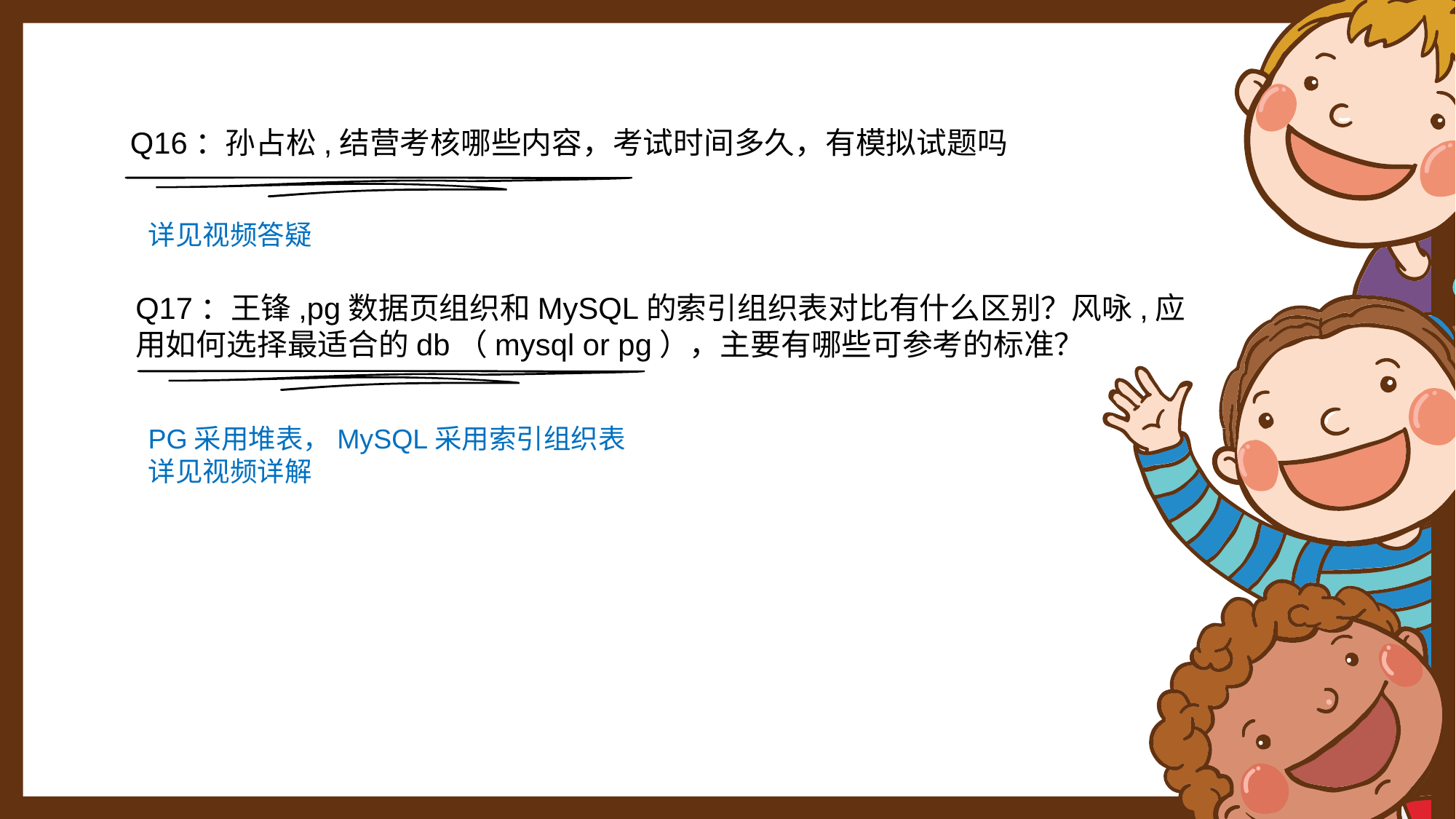

Q16：孙占松,结营考核哪些内容，考试时间多久，有模拟试题吗

详见视频答疑
Q17：王锋,pg数据页组织和MySQL的索引组织表对比有什么区别？风咏,应用如何选择最适合的db（mysql or pg），主要有哪些可参考的标准？

PG采用堆表，MySQL采用索引组织表
详见视频详解